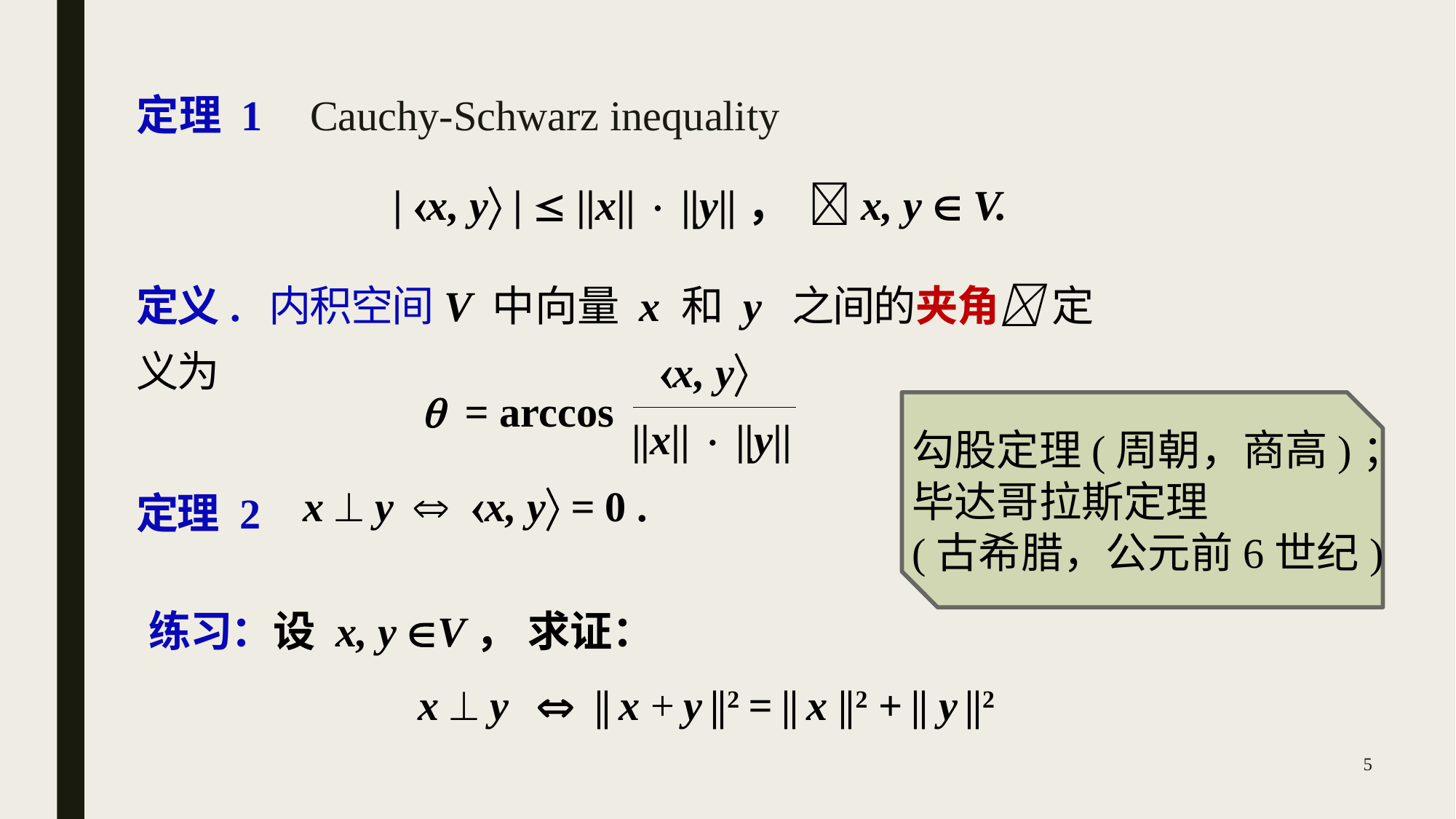

Cauchy-Schwarz inequality
定理 1
| 〈x, y〉 | ≤ ||x|| ⋅ ||y||，  ∀x, y ∈ V.
定义.  内积空间V 中向量 x 和 y  之间的夹角θ 定义为
〈x, y〉
θ  = arccos

||x|| ⋅ ||y||
勾股定理(周朝，商高)；
毕达哥拉斯定理
(古希腊，公元前6世纪)
定理 2
x ⊥ y  ⇔  〈x, y〉 = 0 .
 练习：设 x, y ∈V， 求证：
x ⊥ y   ⇔  || x + y ||2 = || x ||2 + || y ||2
5